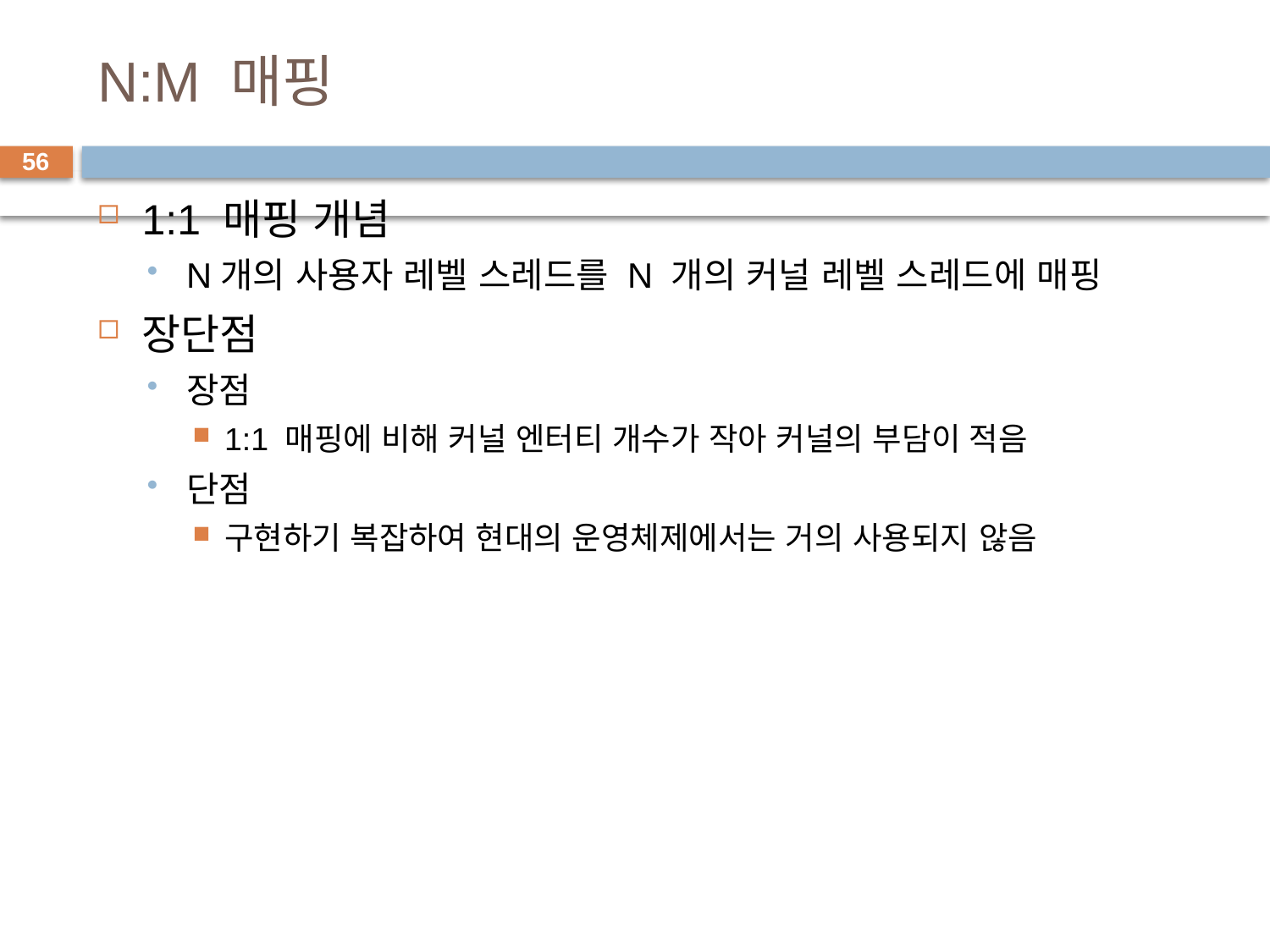

# N:M 매핑
56
1:1 매핑 개념
N개의 사용자 레벨 스레드를 N 개의 커널 레벨 스레드에 매핑
장단점
장점
1:1 매핑에 비해 커널 엔터티 개수가 작아 커널의 부담이 적음
단점
구현하기 복잡하여 현대의 운영체제에서는 거의 사용되지 않음